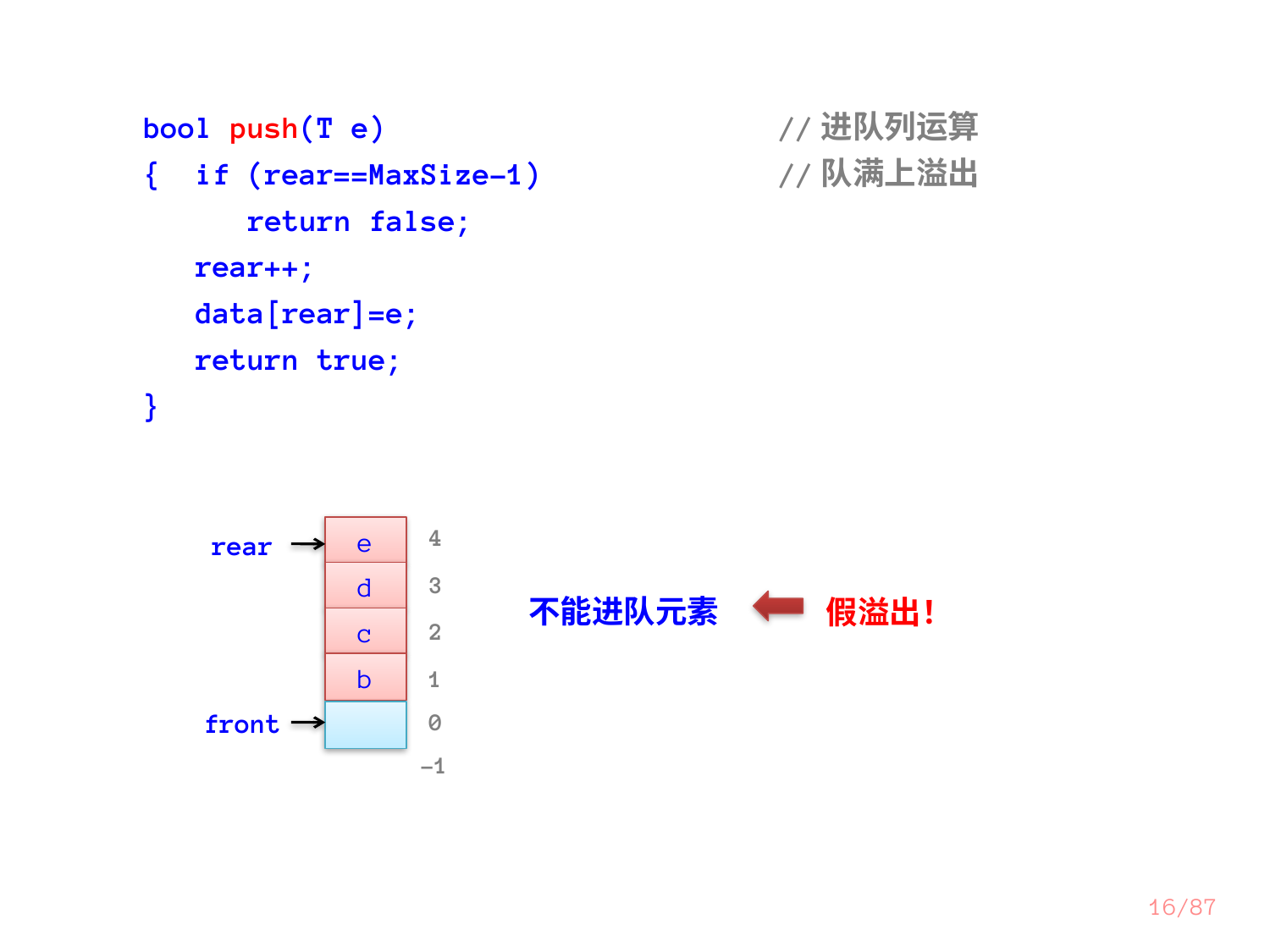

bool push(T e)				//进队列运算
{  if (rear==MaxSize-1)		//队满上溢出
      return false;
   rear++;
   data[rear]=e;
   return true;
}
e
4
rear

d
3
c
2
b
1

front

0
-1
假溢出！

不能进队元素
16/87